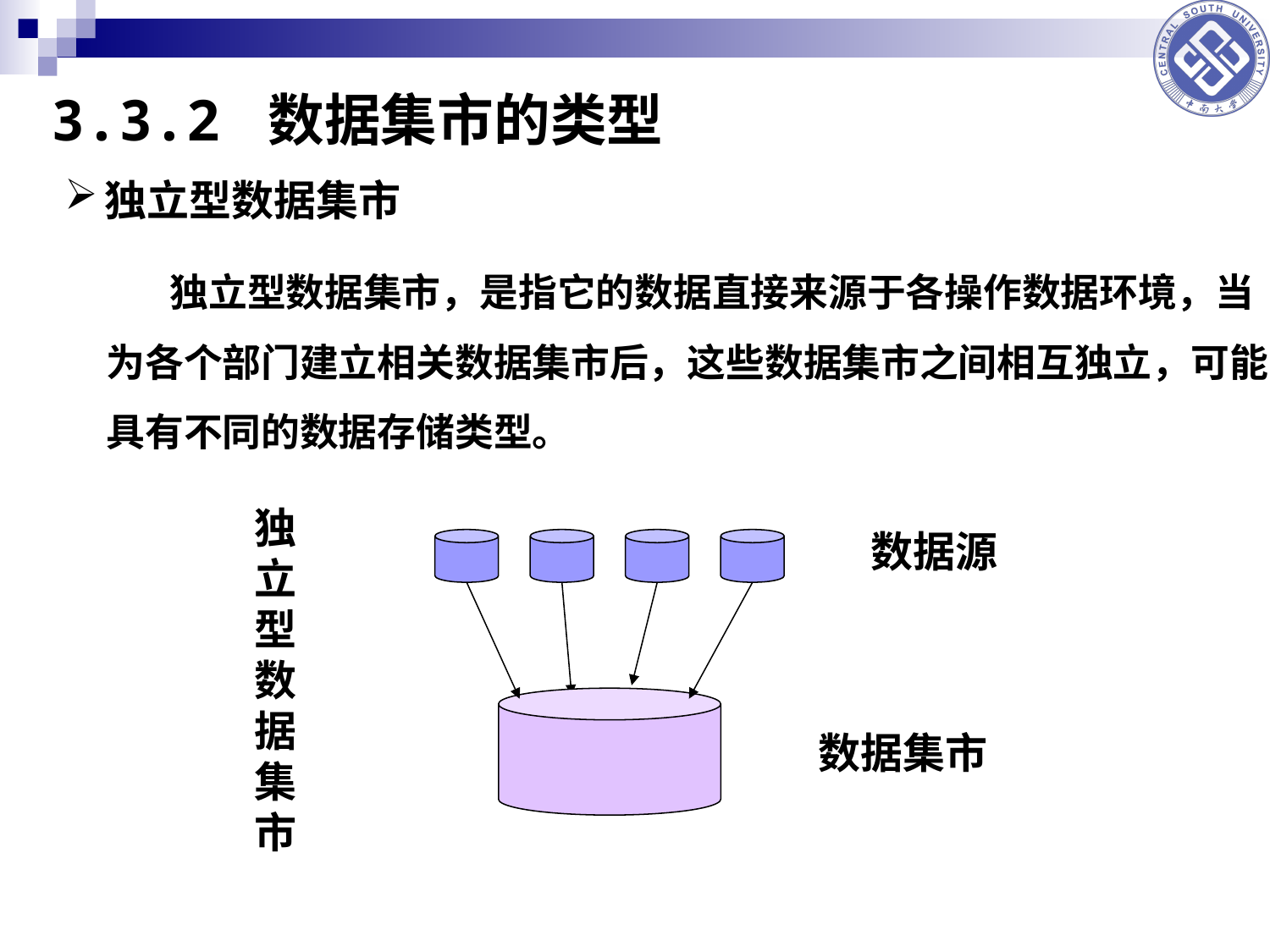

3.3.2 数据集市的类型
独立型数据集市
独立型数据集市，是指它的数据直接来源于各操作数据环境，当为各个部门建立相关数据集市后，这些数据集市之间相互独立，可能具有不同的数据存储类型。
独立型数据集市
数据源

数据集市